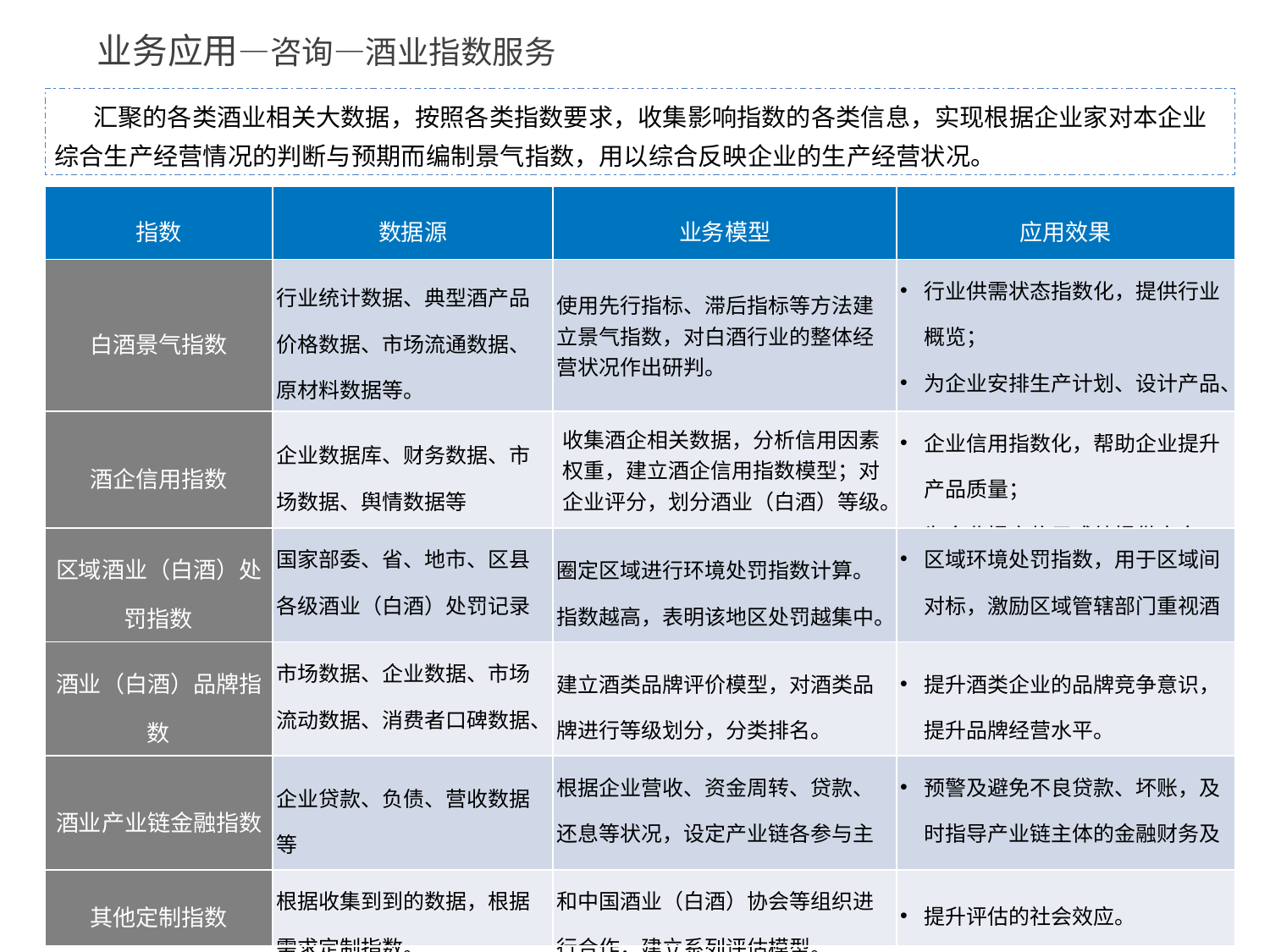

业务应用—咨询—酒业指数服务
      汇聚的各类酒业相关大数据，按照各类指数要求，收集影响指数的各类信息，实现根据企业家对本企业综合生产经营情况的判断与预期而编制景气指数，用以综合反映企业的生产经营状况。
| 指数 | 数据源 | 业务模型 | 应用效果 |
| --- | --- | --- | --- |
| 白酒景气指数 | 行业统计数据、典型酒产品价格数据、市场流通数据、原材料数据等。 | 使用先行指标、滞后指标等方法建立景气指数，对白酒行业的整体经营状况作出研判。 | 行业供需状态指数化，提供行业概览； 为企业安排生产计划、设计产品、营销方案等提供方向。 |
| 酒企信用指数 | 企业数据库、财务数据、市场数据、舆情数据等 | 收集酒企相关数据，分析信用因素权重，建立酒企信用指数模型；对企业评分，划分酒业（白酒）等级。 | 企业信用指数化，帮助企业提升产品质量； 为企业提高信用成绩提供方向。 |
| 区域酒业（白酒）处罚指数 | 国家部委、省、地市、区县各级酒业（白酒）处罚记录数据。 | 圈定区域进行环境处罚指数计算。指数越高，表明该地区处罚越集中。 | 区域环境处罚指数，用于区域间对标，激励区域管辖部门重视酒业生产经营合规性 。 |
| 酒业（白酒）品牌指数 | 市场数据、企业数据、市场流动数据、消费者口碑数据、互联网舆情数据等。 | 建立酒类品牌评价模型，对酒类品牌进行等级划分，分类排名。 | 提升酒类企业的品牌竞争意识，提升品牌经营水平。 |
| 酒业产业链金融指数 | 企业贷款、负债、营收数据等 | 根据企业营收、资金周转、贷款、还息等状况，设定产业链各参与主体金融指数 | 预警及避免不良贷款、坏账，及时指导产业链主体的金融财务及资金规划 |
| 其他定制指数 | 根据收集到到的数据，根据需求定制指数。 | 和中国酒业（白酒）协会等组织进行合作，建立系列评估模型。 | 提升评估的社会效应。 |